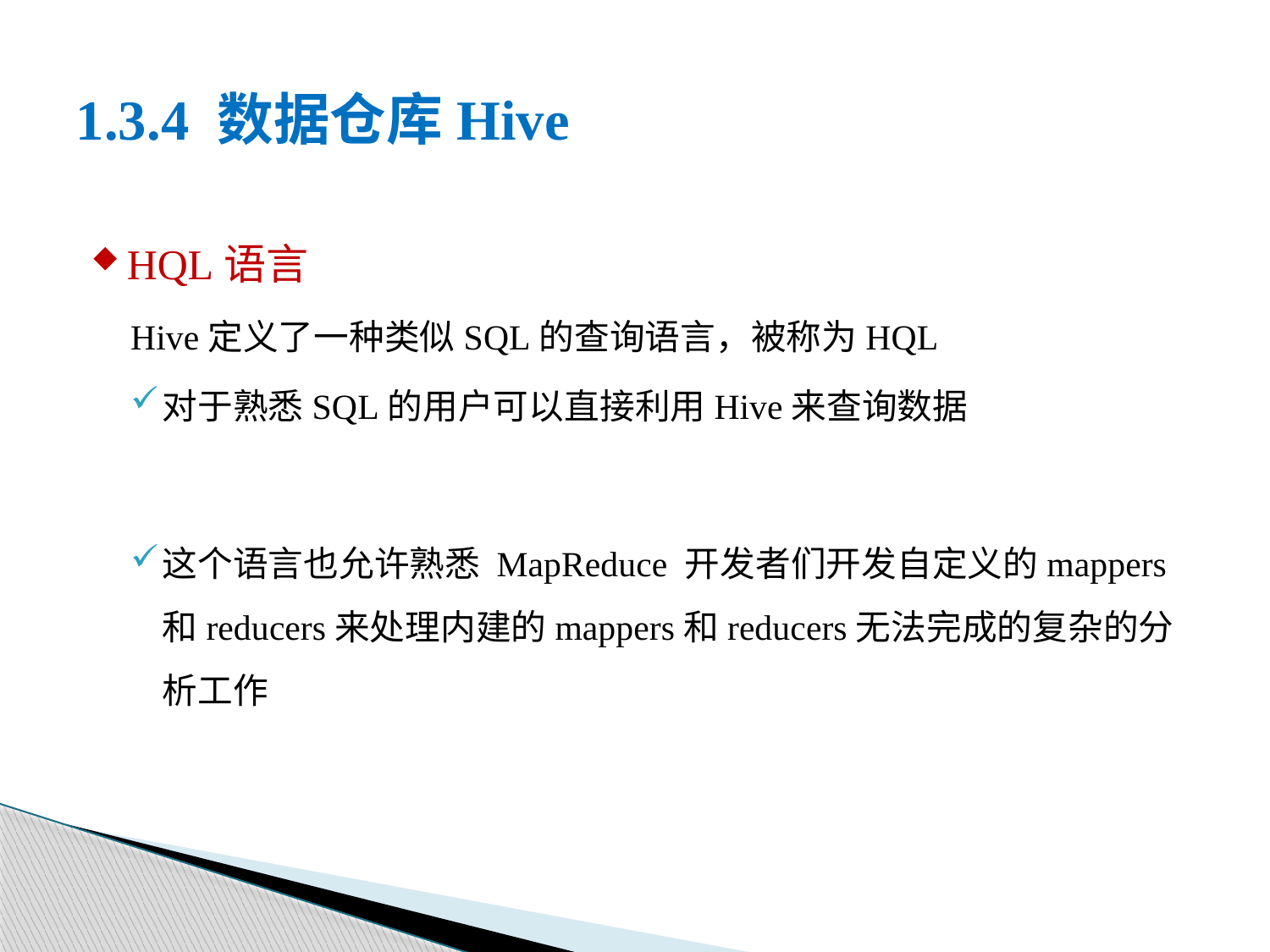

# 1.3.4 数据仓库Hive
HQL语言
Hive定义了一种类似SQL的查询语言，被称为HQL
对于熟悉SQL的用户可以直接利用Hive来查询数据

这个语言也允许熟悉 MapReduce 开发者们开发自定义的mappers和reducers来处理内建的mappers和reducers无法完成的复杂的分析工作